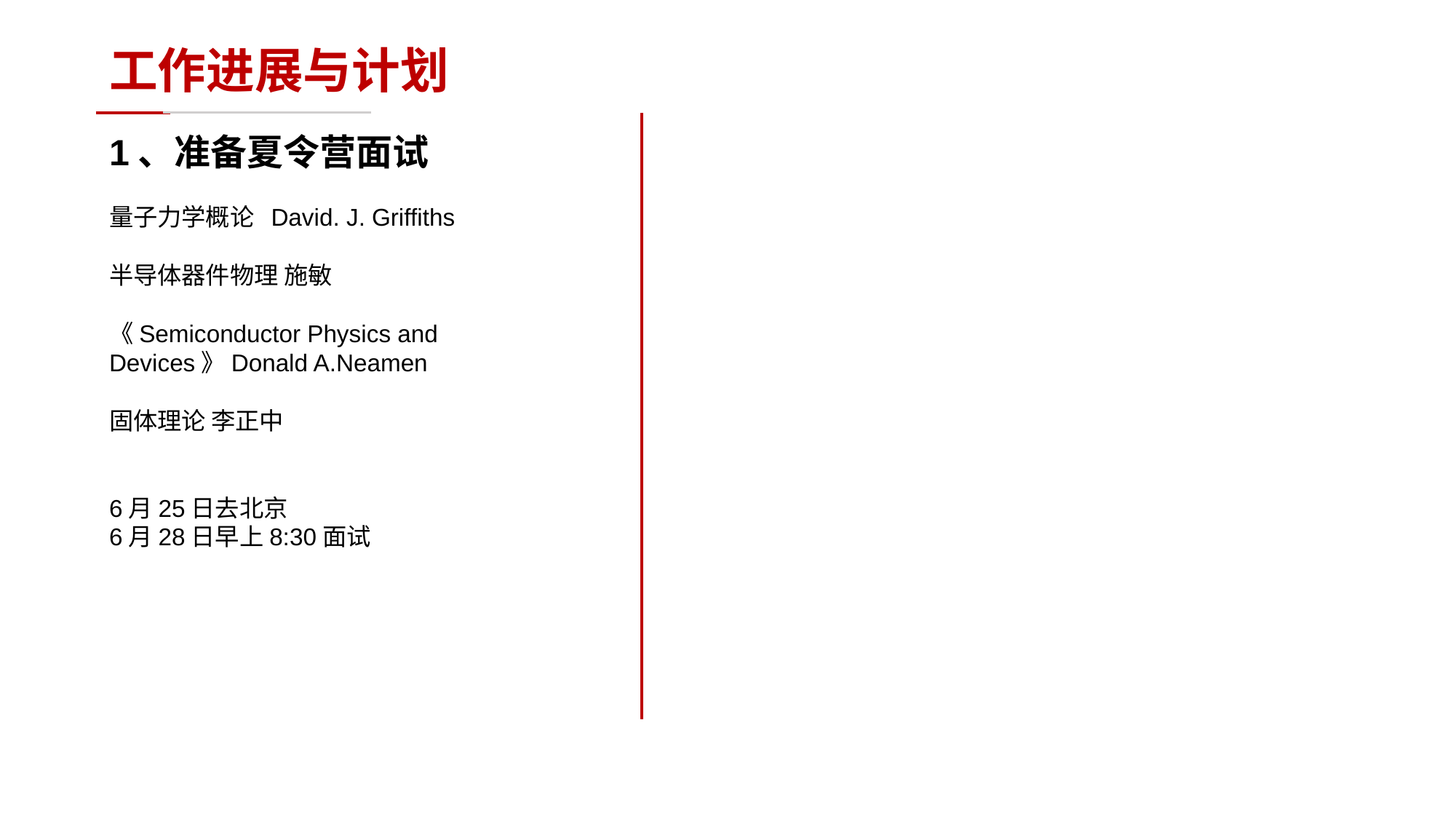

工作进展与计划
1、准备夏令营面试

量子力学概论  David. J. Griffiths

半导体器件物理 施敏

《Semiconductor Physics and Devices》Donald A.Neamen

固体理论 李正中

6月25日去北京
6月28日早上8:30面试